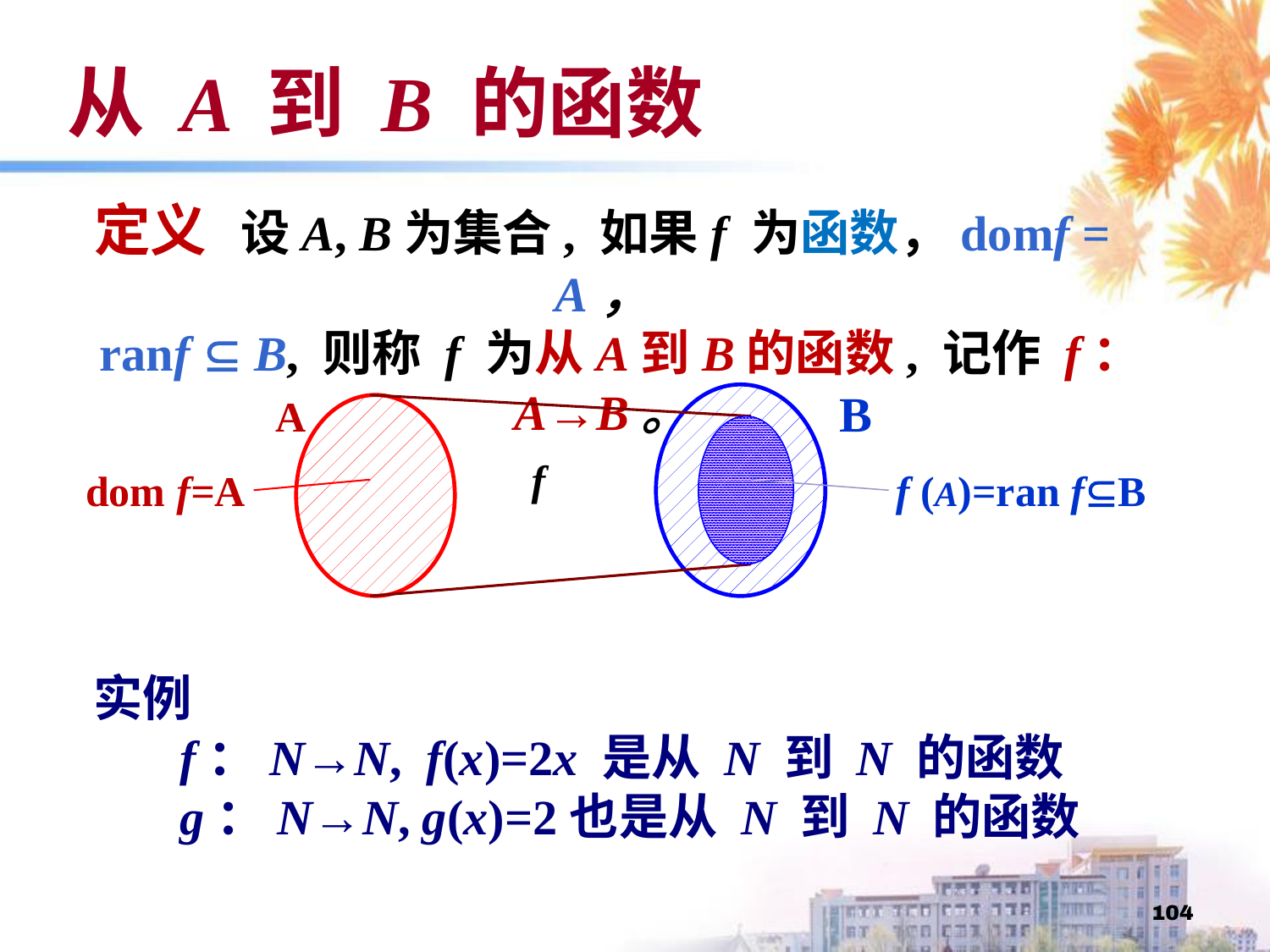

# 从 A 到 B 的函数
定义   设A, B为集合, 如果f 为函数，domf = A，
    ranf ⊆ B, 则称 f 为从A到B的函数, 记作 f：A→B。

B
A

f
f (A)=ran f⊆B
dom f=A

实例
       f：N→N,  f(x)=2x 是从 N 到 N 的函数
       g：N→N, g(x)=2也是从 N 到 N 的函数
104